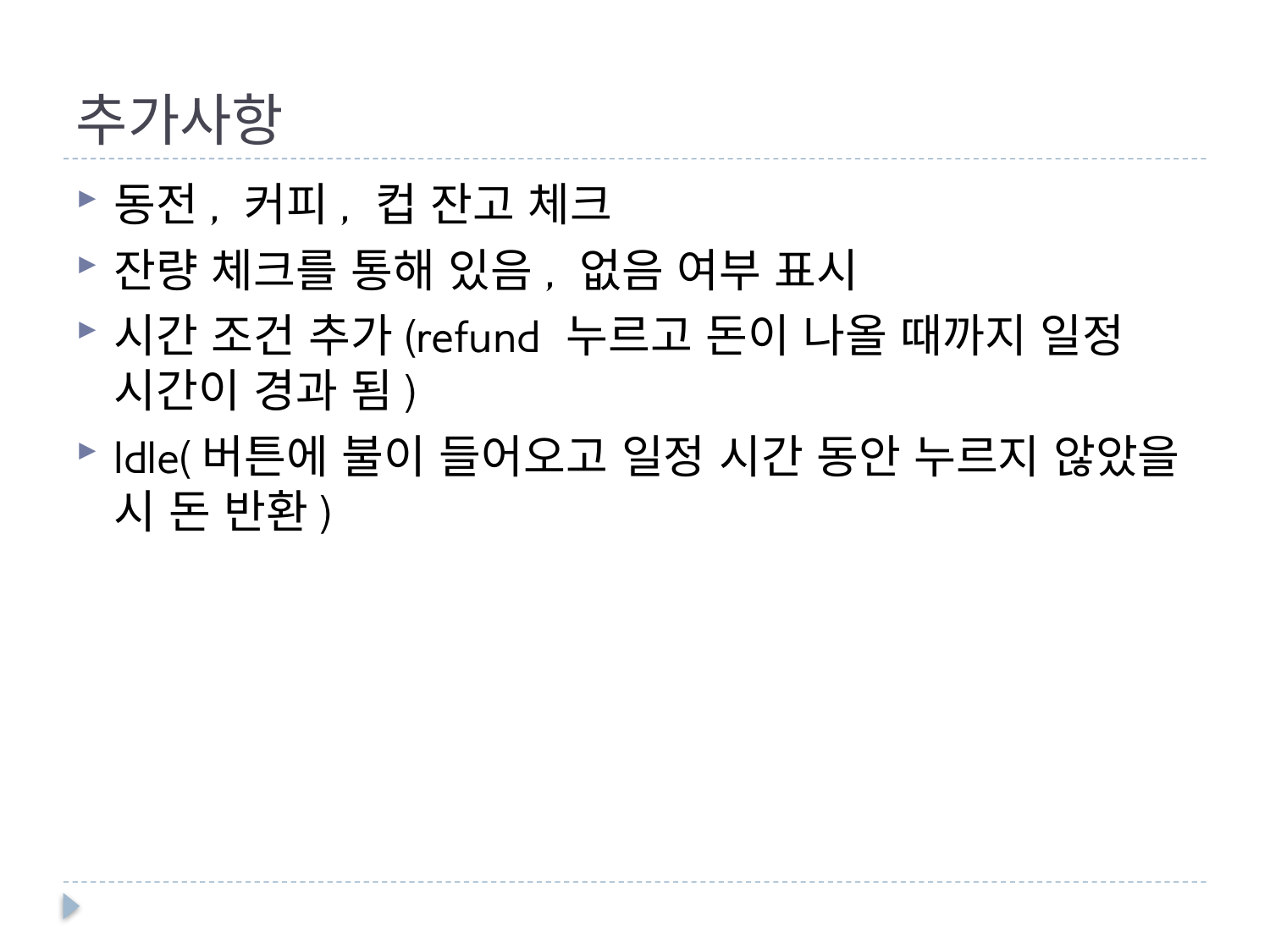

# 추가사항
동전, 커피, 컵 잔고 체크
잔량 체크를 통해 있음, 없음 여부 표시
시간 조건 추가(refund 누르고 돈이 나올 때까지 일정 시간이 경과 됨)
Idle(버튼에 불이 들어오고 일정 시간 동안 누르지 않았을 시 돈 반환)